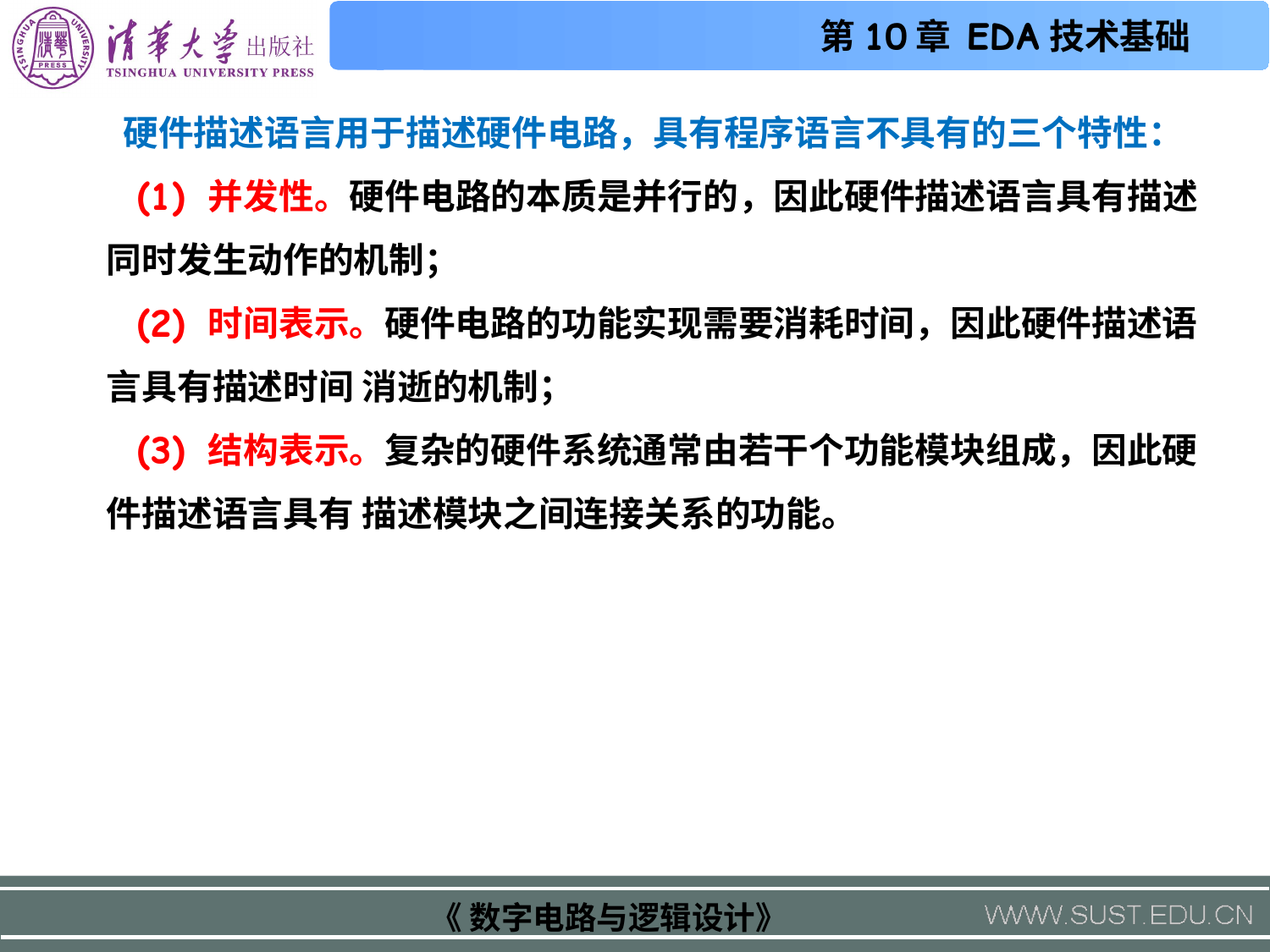

硬件描述语言用于描述硬件电路，具有程序语言不具有的三个特性：
  (1) 并发性。硬件电路的本质是并行的，因此硬件描述语言具有描述同时发生动作的机制；
  (2) 时间表示。硬件电路的功能实现需要消耗时间，因此硬件描述语言具有描述时间 消逝的机制；
  (3) 结构表示。复杂的硬件系统通常由若干个功能模块组成，因此硬件描述语言具有 描述模块之间连接关系的功能。